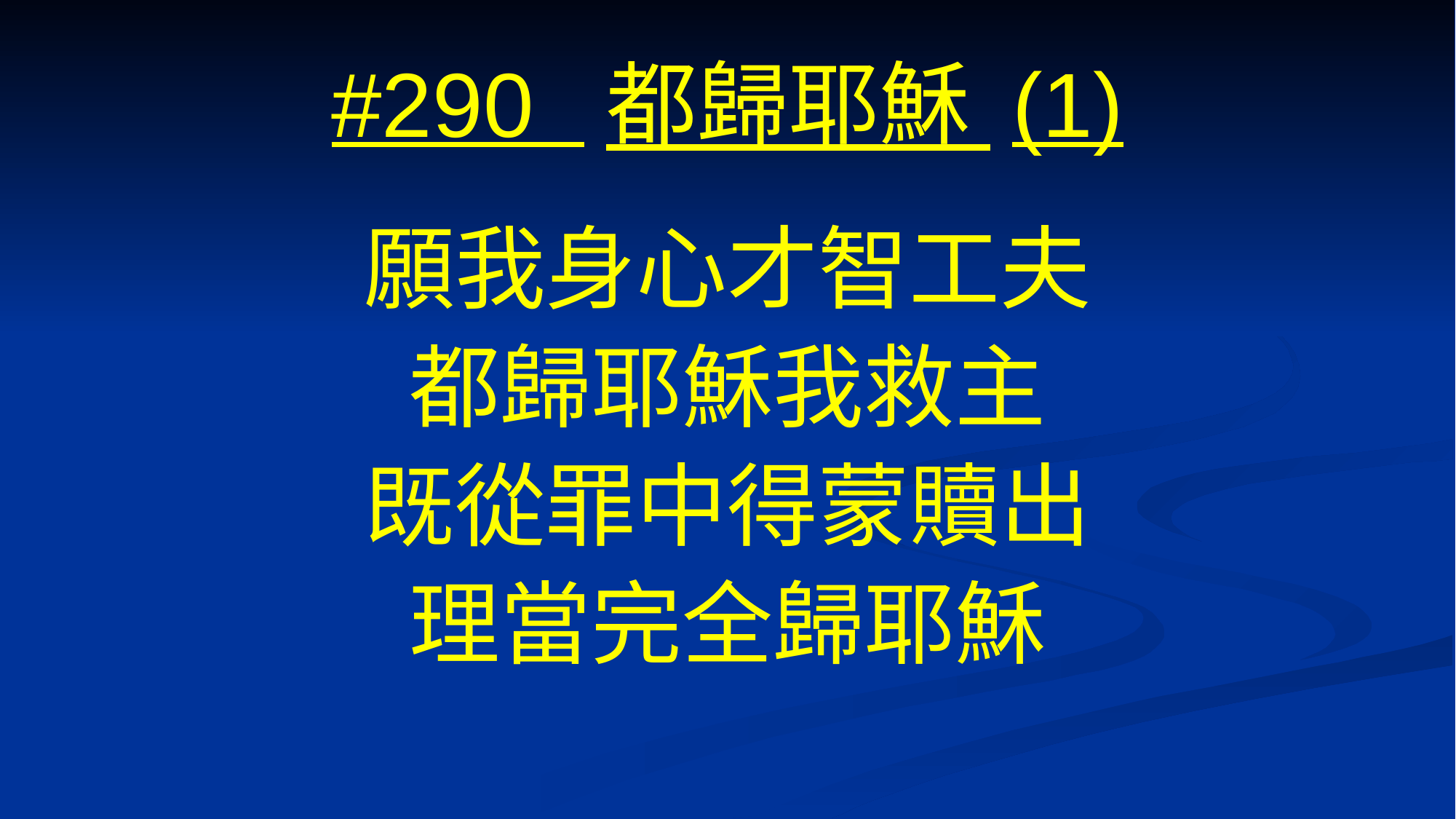

# #290  都歸耶穌 (1)
願我身心才智工夫
都歸耶穌我救主
既從罪中得蒙贖出
理當完全歸耶穌